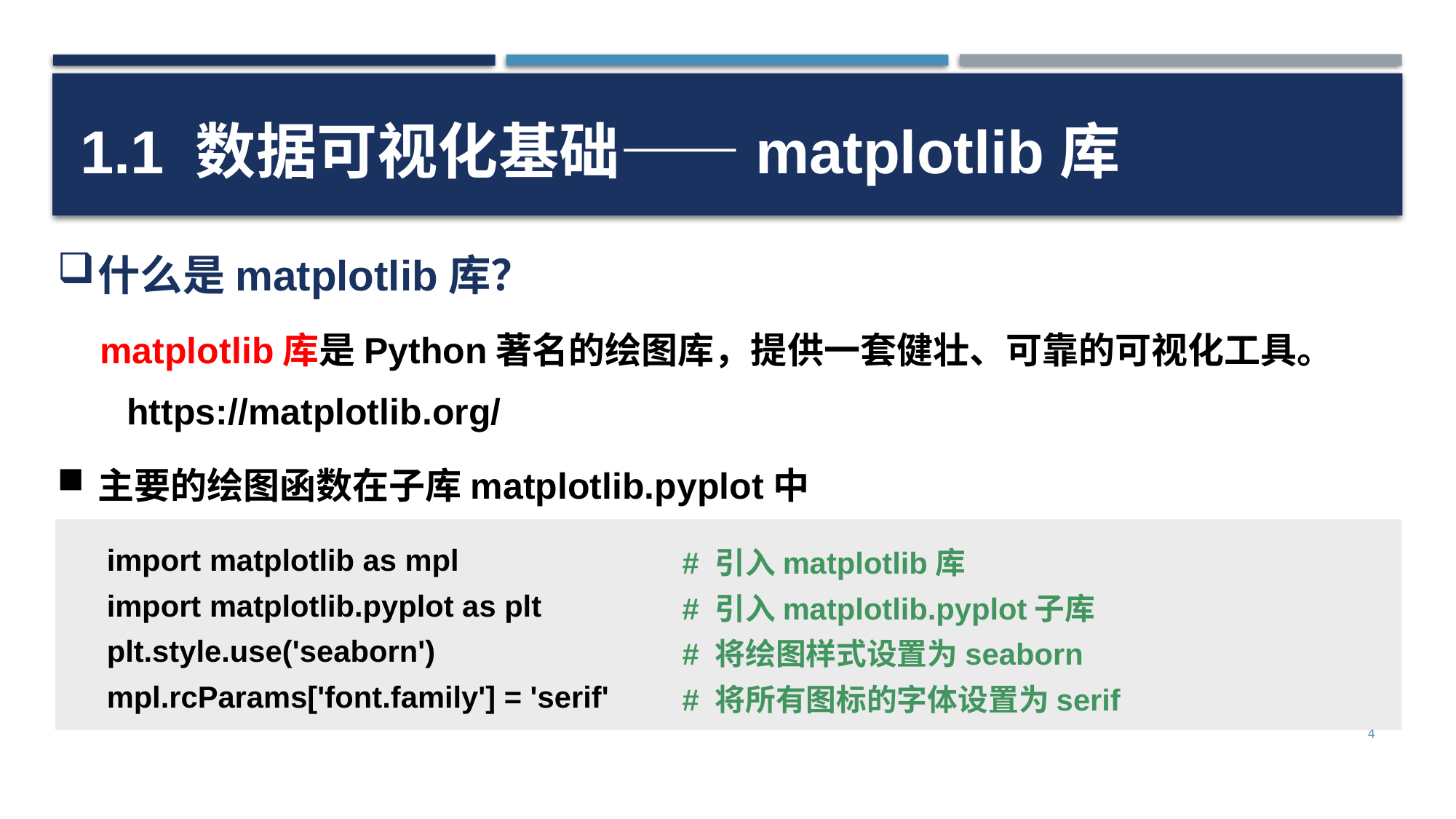

1.1 数据可视化基础——matplotlib库
什么是matplotlib库？
matplotlib库是Python著名的绘图库，提供一套健壮、可靠的可视化工具。
https://matplotlib.org/
主要的绘图函数在子库matplotlib.pyplot中
import matplotlib as mpl
import matplotlib.pyplot as plt
plt.style.use('seaborn')
mpl.rcParams['font.family'] = 'serif'

# 引入matplotlib库
# 引入matplotlib.pyplot子库
# 将绘图样式设置为seaborn
# 将所有图标的字体设置为serif
4